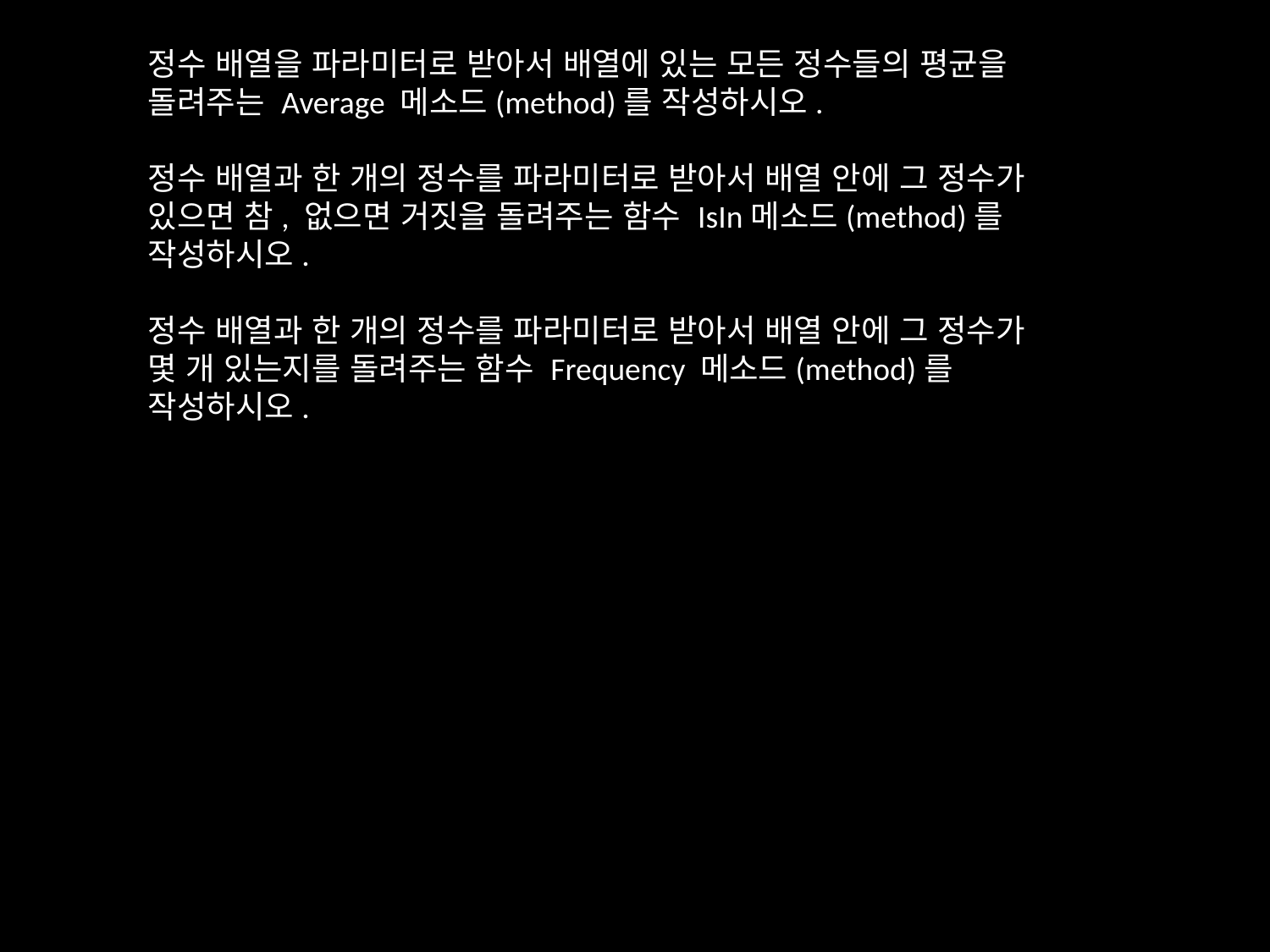

정수 배열을 파라미터로 받아서 배열에 있는 모든 정수들의 평균을 돌려주는 Average 메소드(method)를 작성하시오.

정수 배열과 한 개의 정수를 파라미터로 받아서 배열 안에 그 정수가 있으면 참, 없으면 거짓을 돌려주는 함수 IsIn메소드(method)를 작성하시오.

정수 배열과 한 개의 정수를 파라미터로 받아서 배열 안에 그 정수가 몇 개 있는지를 돌려주는 함수 Frequency 메소드(method)를 작성하시오.